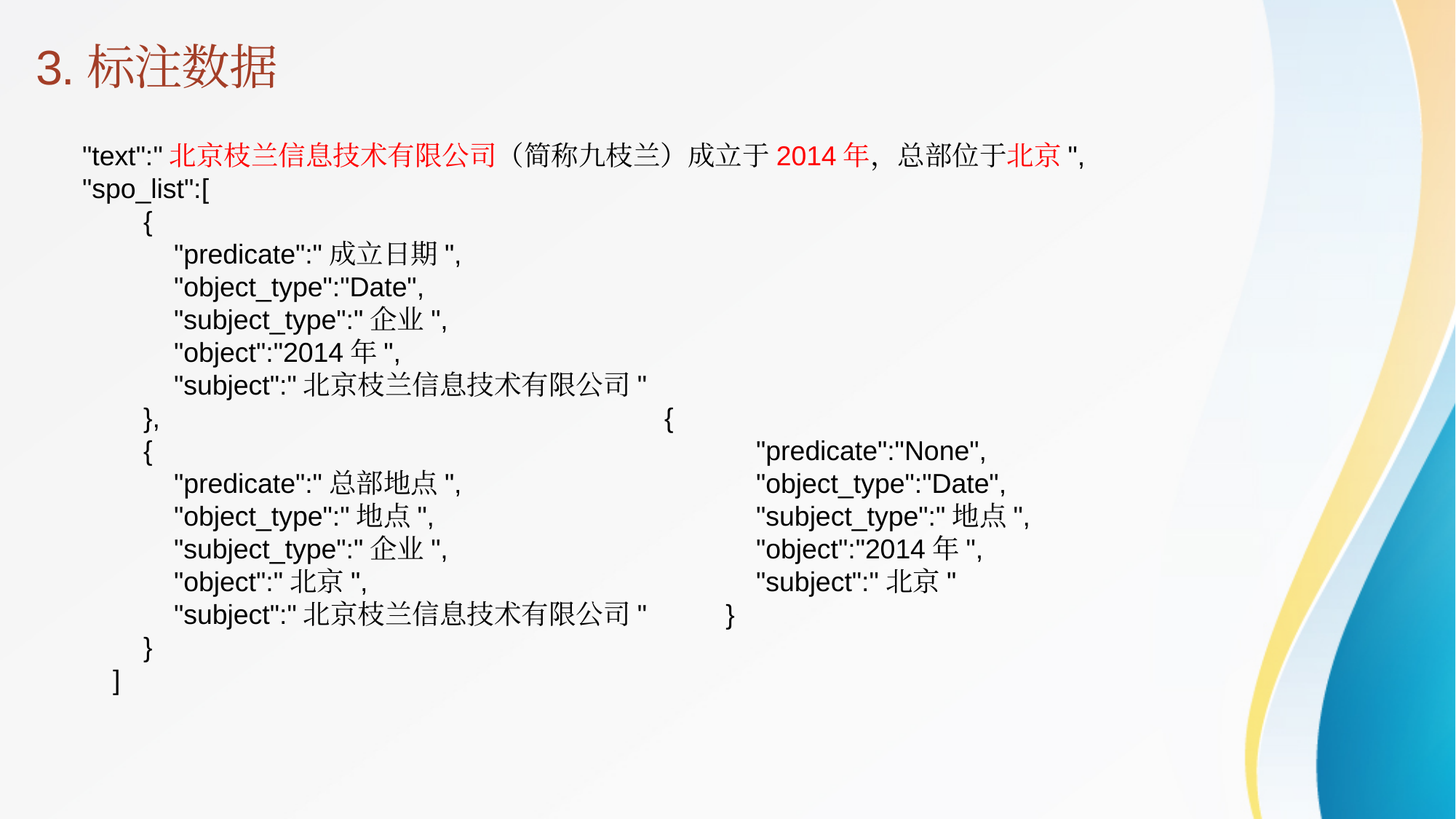

# 3.标注数据
"text":"北京枝兰信息技术有限公司（简称九枝兰）成立于2014年，总部位于北京",
"spo_list":[
        {
            "predicate":"成立日期",
            "object_type":"Date",
            "subject_type":"企业",
            "object":"2014年",
            "subject":"北京枝兰信息技术有限公司"
        },
        {
            "predicate":"总部地点",
            "object_type":"地点",
            "subject_type":"企业",
            "object":"北京",
            "subject":"北京枝兰信息技术有限公司"
        }
    ]
{
            "predicate":"None",
            "object_type":"Date",
            "subject_type":"地点",
            "object":"2014年",
            "subject":"北京"
        }